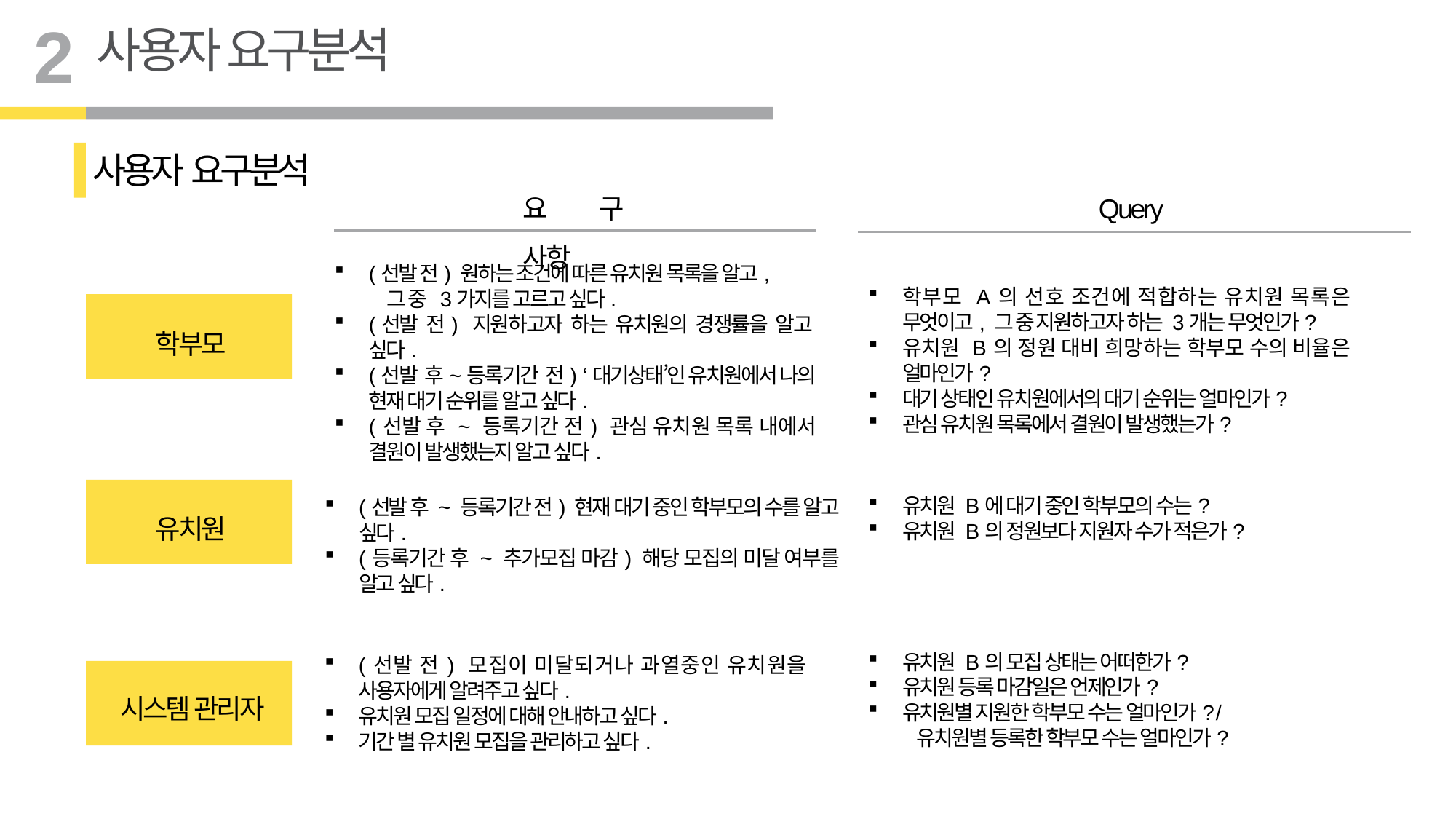

2
사용자 요구분석

사용자  요구분석

Query
요구 사항
(선발 전) 원하는 조건에 따른 유치원 목록을 알고,
            그 중  3가지를 고르고 싶다.
(선발  전)  지원하고자  하는  유치원의  경쟁률을  알고  싶다.
(선발  후~등록기간  전)  ‘대기상태’인 유치원에서 나의 현재 대기 순위를 알고 싶다.
(선발 후 ~ 등록기간 전) 관심 유치원 목록 내에서 결원이 발생했는지 알고 싶다.
학부모 A의 선호 조건에 적합하는 유치원 목록은 무엇이고, 그 중 지원하고자 하는 3개는 무엇인가?
유치원 B의 정원 대비 희망하는 학부모 수의 비율은 얼마인가?
대기 상태인 유치원에서의 대기 순위는 얼마인가?
관심 유치원 목록에서 결원이 발생했는가?

학부모

유치원 B에 대기 중인 학부모의 수는?
유치원 B의 정원보다 지원자 수가 적은가?
(선발 후 ~ 등록기간 전) 현재 대기 중인 학부모의 수를 알고 싶다.
(등록기간 후 ~ 추가모집 마감) 해당 모집의 미달 여부를 알고 싶다.
유치원
유치원 B의 모집 상태는 어떠한가?
유치원 등록 마감일은 언제인가?
유치원별 지원한 학부모 수는 얼마인가? /
           유치원별 등록한 학부모 수는 얼마인가?
(선발 전) 모집이 미달되거나 과열중인 유치원을 사용자에게 알려주고 싶다.
유치원 모집 일정에 대해 안내하고 싶다.
기간 별 유치원 모집을 관리하고 싶다.

시스템 관리자